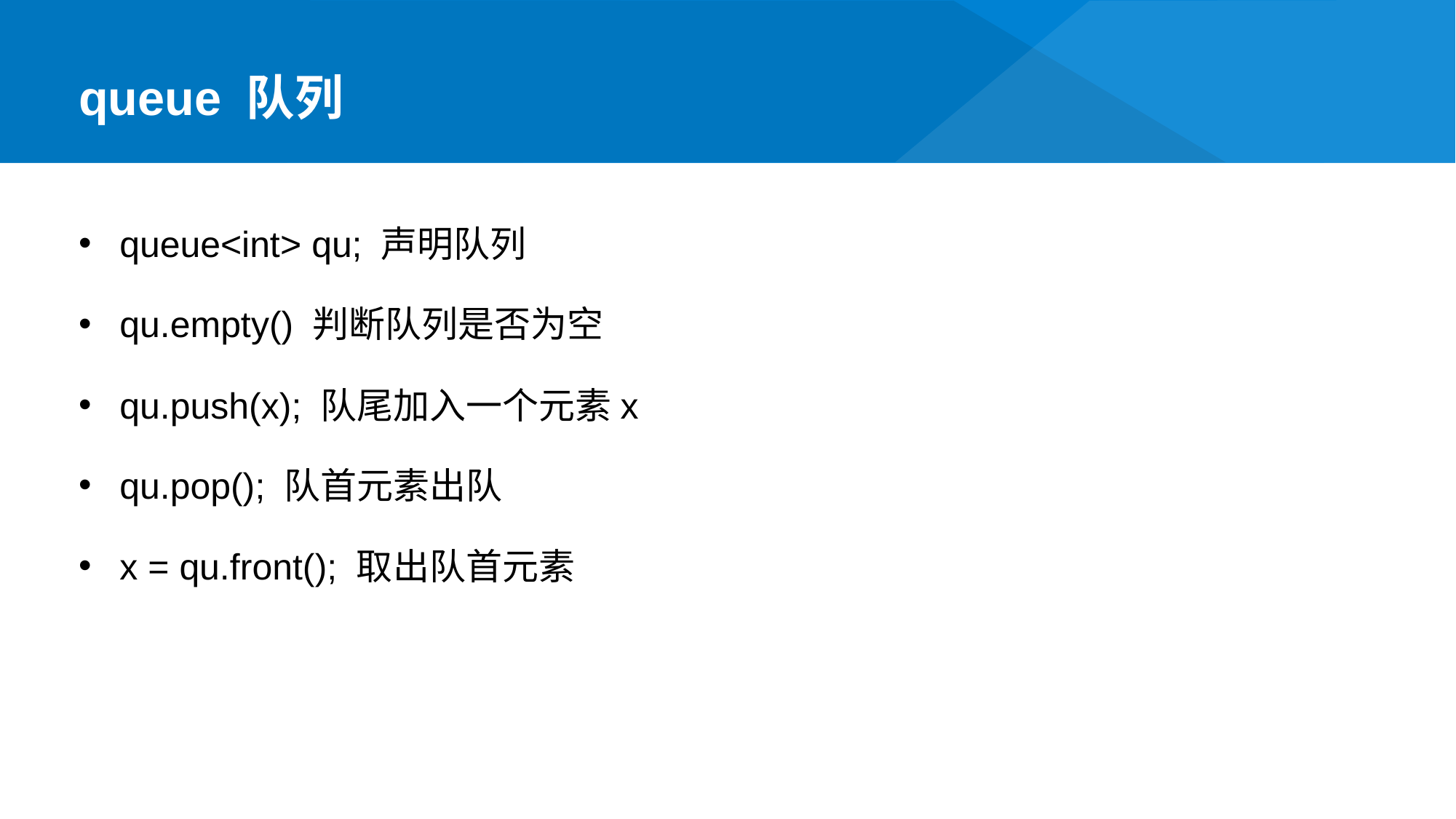

queue 队列
queue<int> qu; 声明队列
qu.empty() 判断队列是否为空
qu.push(x); 队尾加入一个元素x
qu.pop(); 队首元素出队
x = qu.front(); 取出队首元素